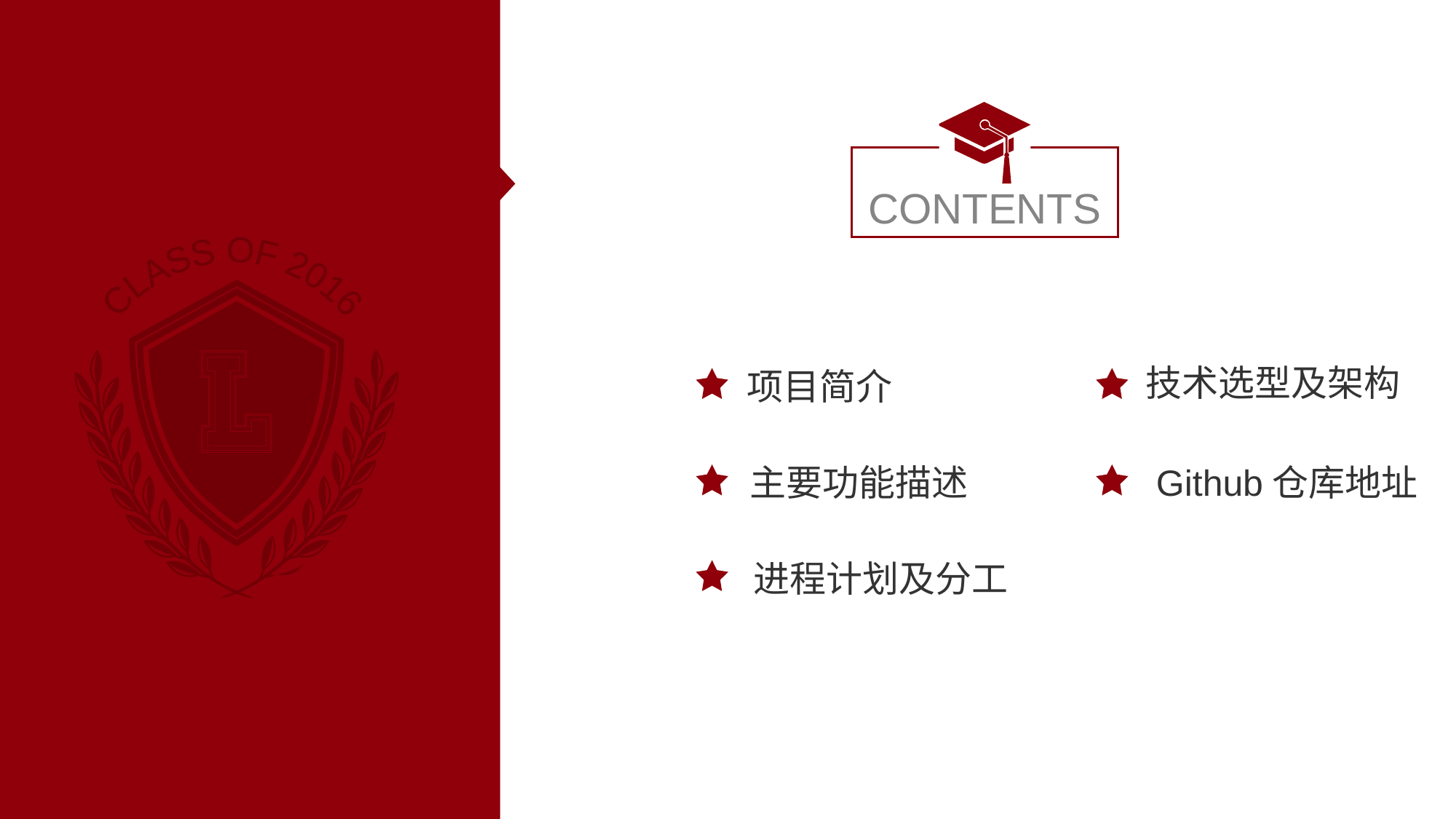

CONTENTS
 CLASS OF 2016

技术选型及架构
项目简介

主要功能描述
Github仓库地址

进程计划及分工